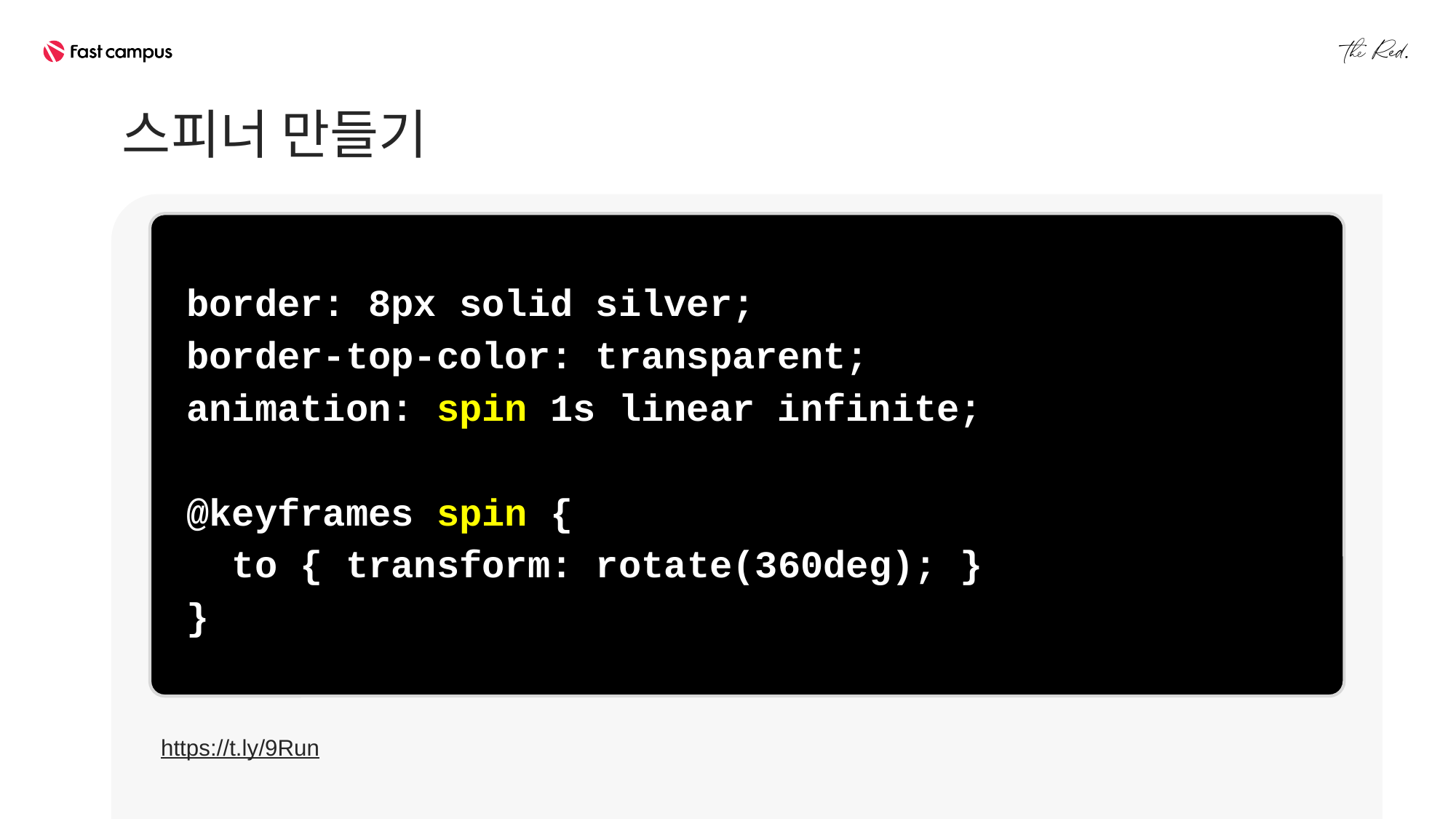

스피너 만들기
border: 8px solid silver;
border-top-color: transparent;
animation: spin 1s linear infinite;

@keyframes spin {
  to { transform: rotate(360deg); }
}
https://t.ly/9Run